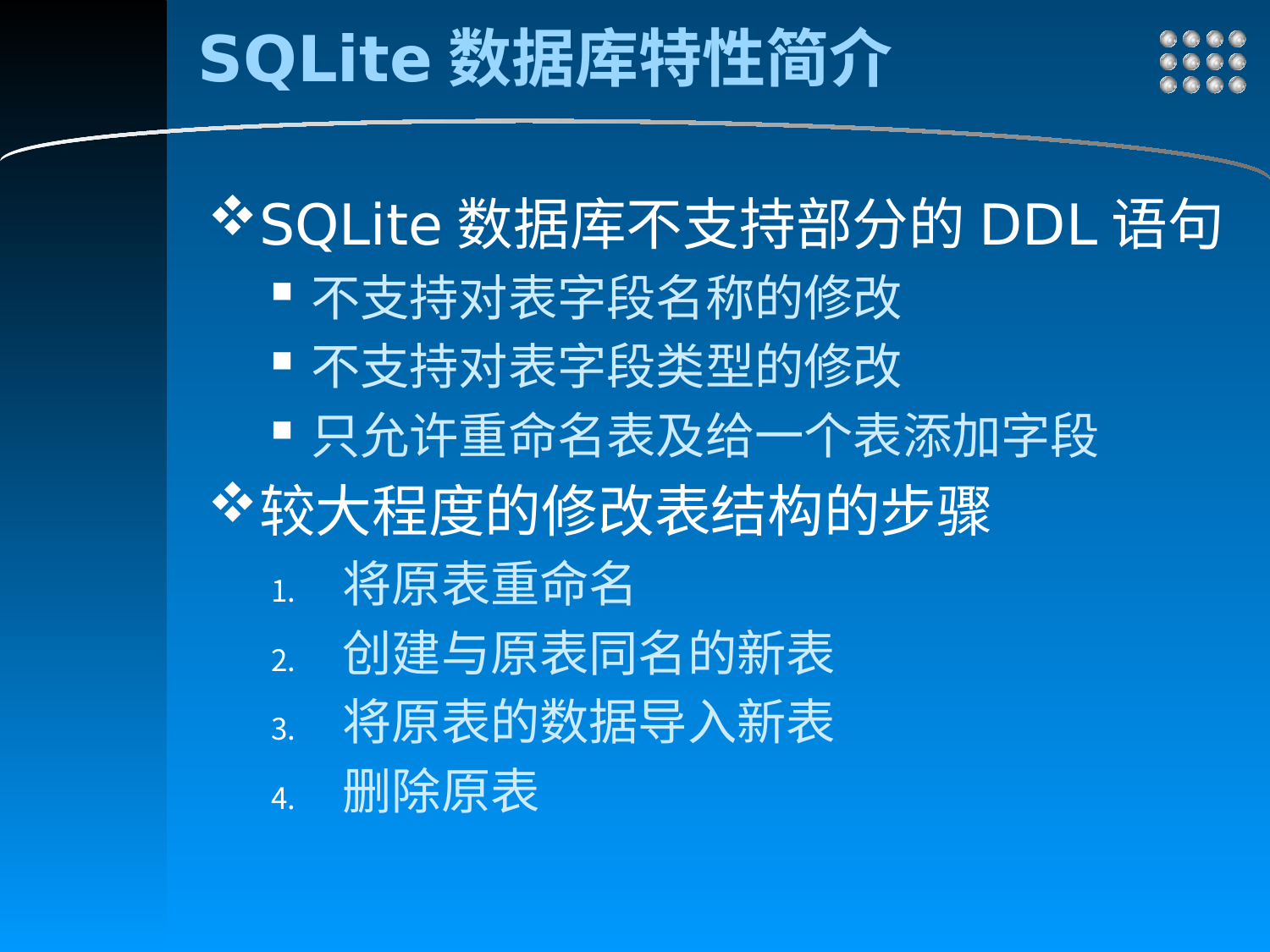

# SQLite数据库特性简介
SQLite数据库不支持部分的DDL语句
不支持对表字段名称的修改
不支持对表字段类型的修改
只允许重命名表及给一个表添加字段
较大程度的修改表结构的步骤
将原表重命名
创建与原表同名的新表
将原表的数据导入新表
删除原表